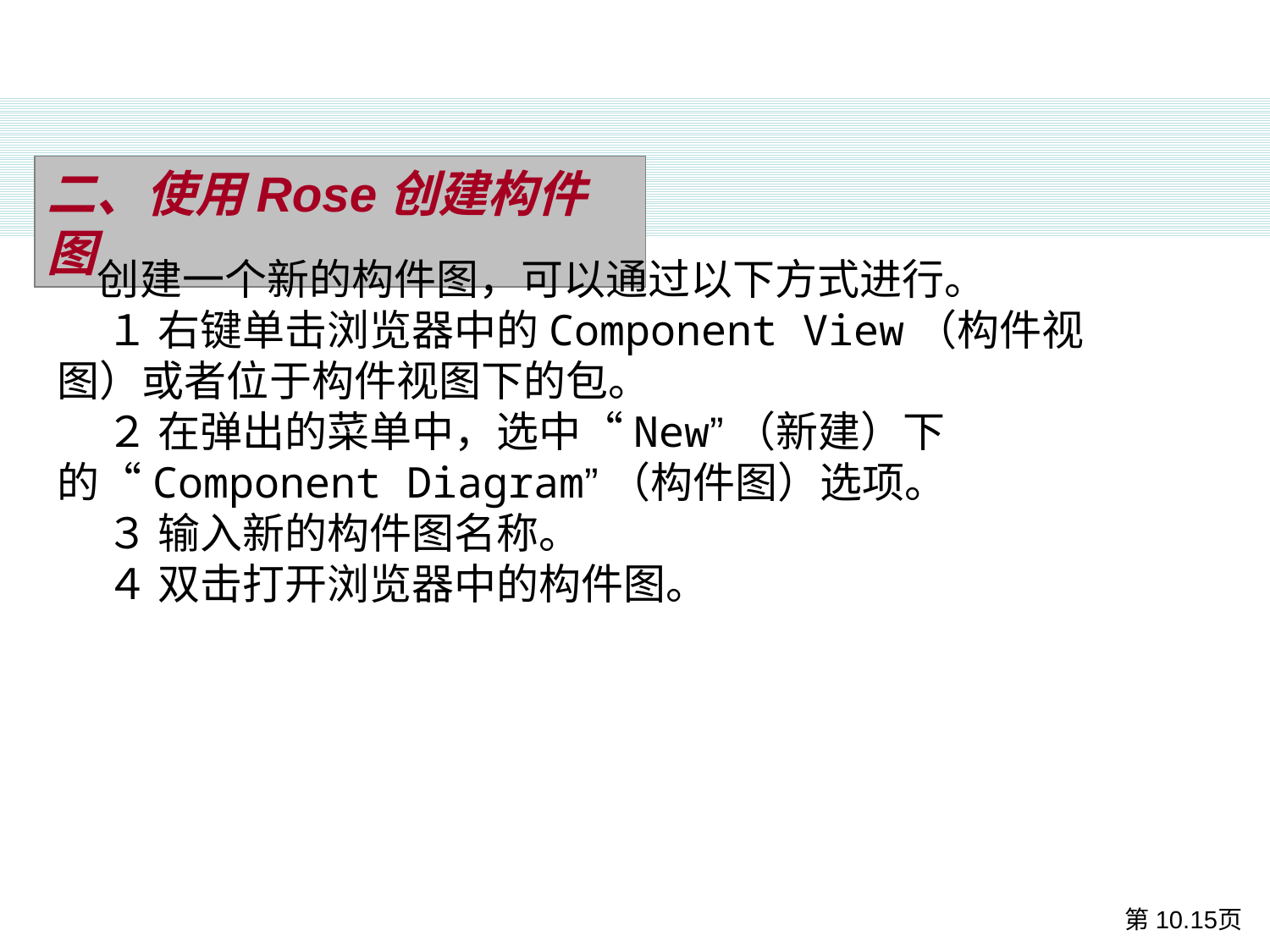

二、使用Rose创建构件图
    创建一个新的构件图，可以通过以下方式进行。
    １ 右键单击浏览器中的Component View（构件视图）或者位于构件视图下的包。
    ２ 在弹出的菜单中，选中“New”（新建）下的“Component Diagram”（构件图）选项。
    ３ 输入新的构件图名称。
    ４ 双击打开浏览器中的构件图。
第10.15页